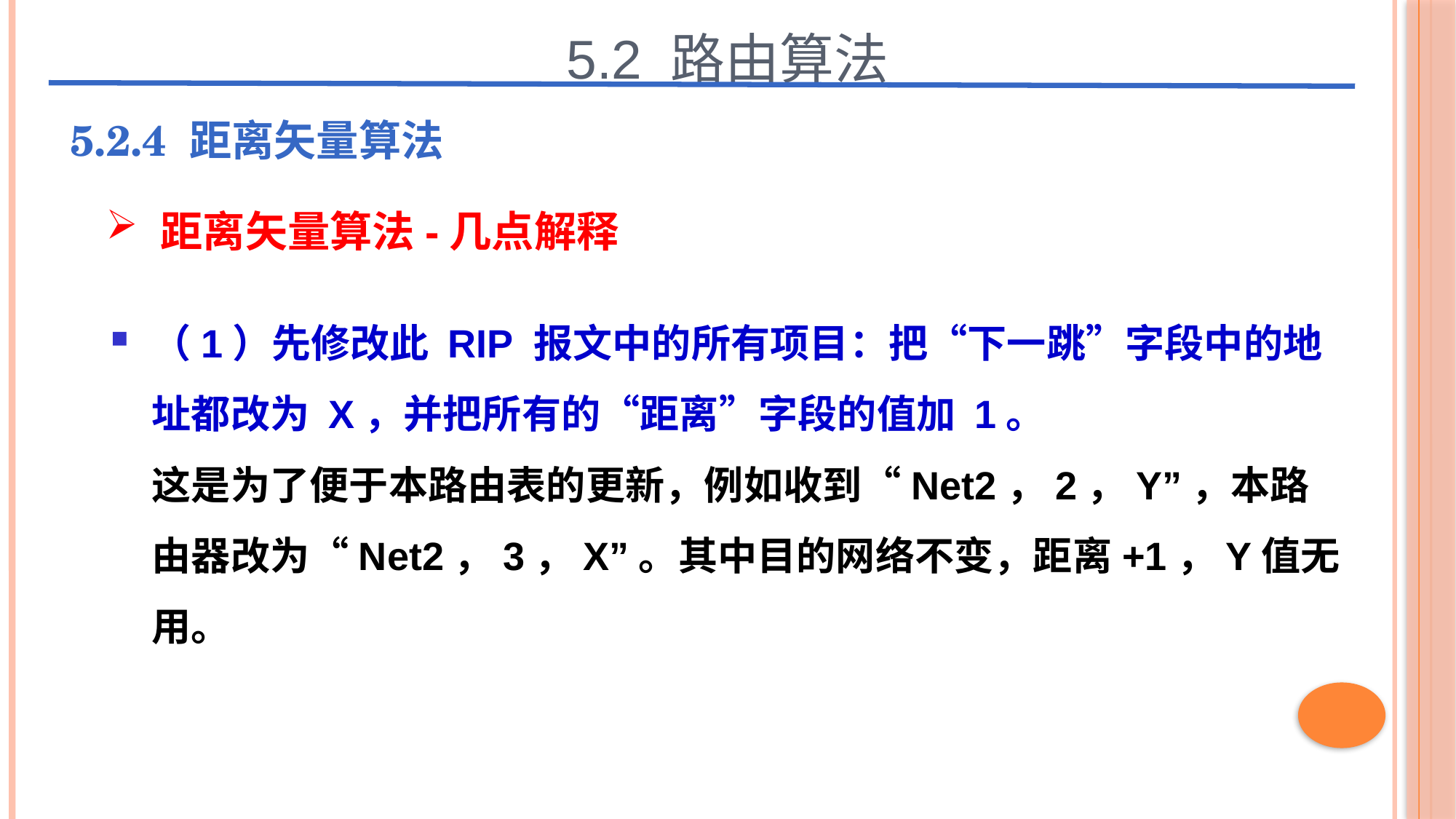

5.2 路由算法
5.2.4 距离矢量算法
距离矢量算法-几点解释
（1）先修改此 RIP 报文中的所有项目：把“下一跳”字段中的地址都改为 X，并把所有的“距离”字段的值加 1。
这是为了便于本路由表的更新，例如收到“Net2，2，Y”，本路由器改为“Net2，3，X”。其中目的网络不变，距离+1，Y值无用。